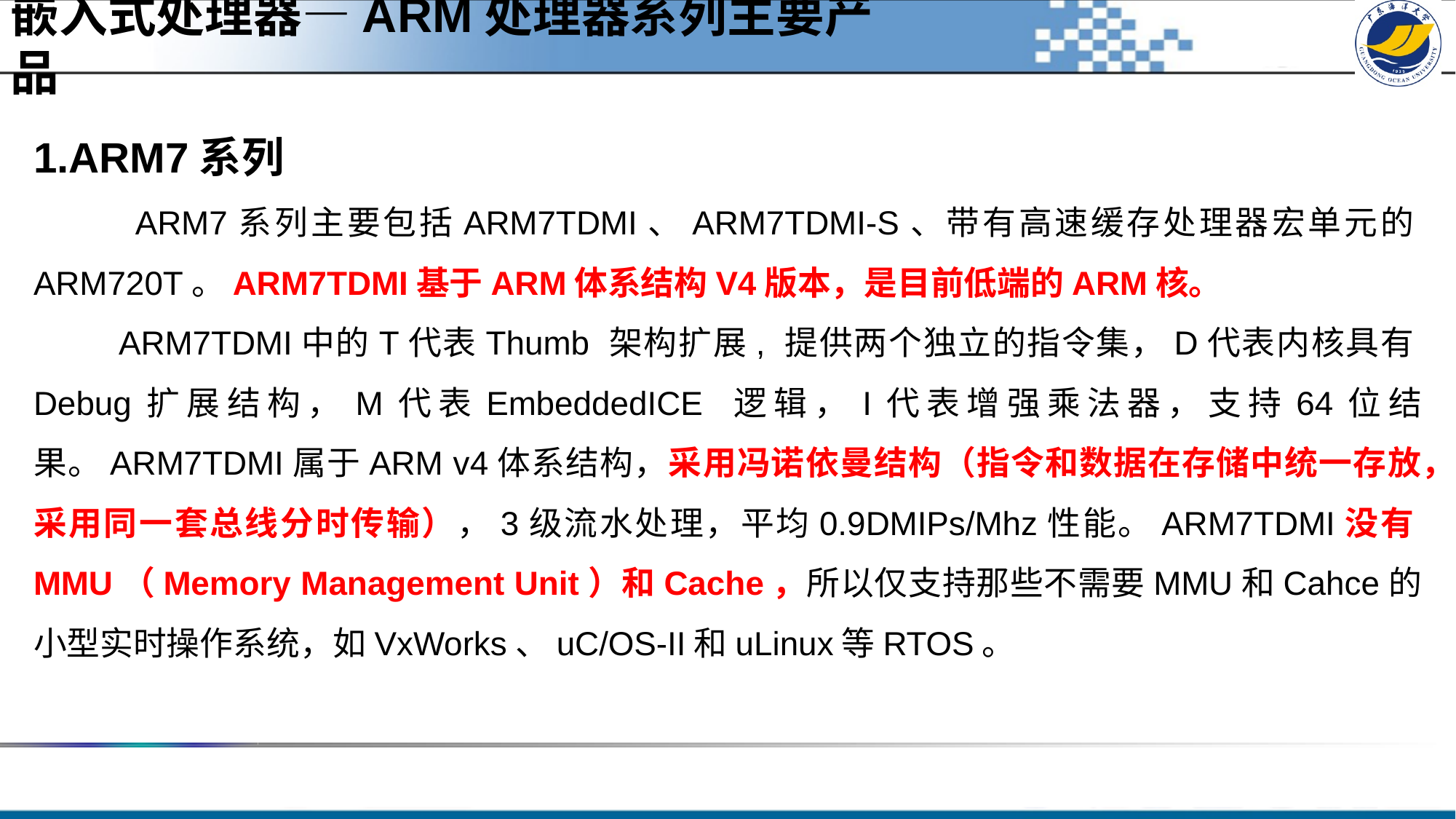

嵌入式处理器—ARM处理器系列主要产品
1.ARM7系列
         ARM7系列主要包括ARM7TDMI、ARM7TDMI-S、带有高速缓存处理器宏单元的ARM720T。ARM7TDMI基于ARM体系结构V4版本，是目前低端的ARM核。
        ARM7TDMI中的T代表Thumb 架构扩展, 提供两个独立的指令集，D代表内核具有Debug扩展结构，M代表EmbeddedICE 逻辑，I代表增强乘法器，支持64位结果。ARM7TDMI属于ARM v4体系结构，采用冯诺依曼结构（指令和数据在存储中统一存放，采用同一套总线分时传输），3级流水处理，平均0.9DMIPs/Mhz性能。ARM7TDMI没有MMU（Memory Management Unit）和Cache，所以仅支持那些不需要MMU和Cahce的小型实时操作系统，如VxWorks、uC/OS-II和uLinux等RTOS。
48